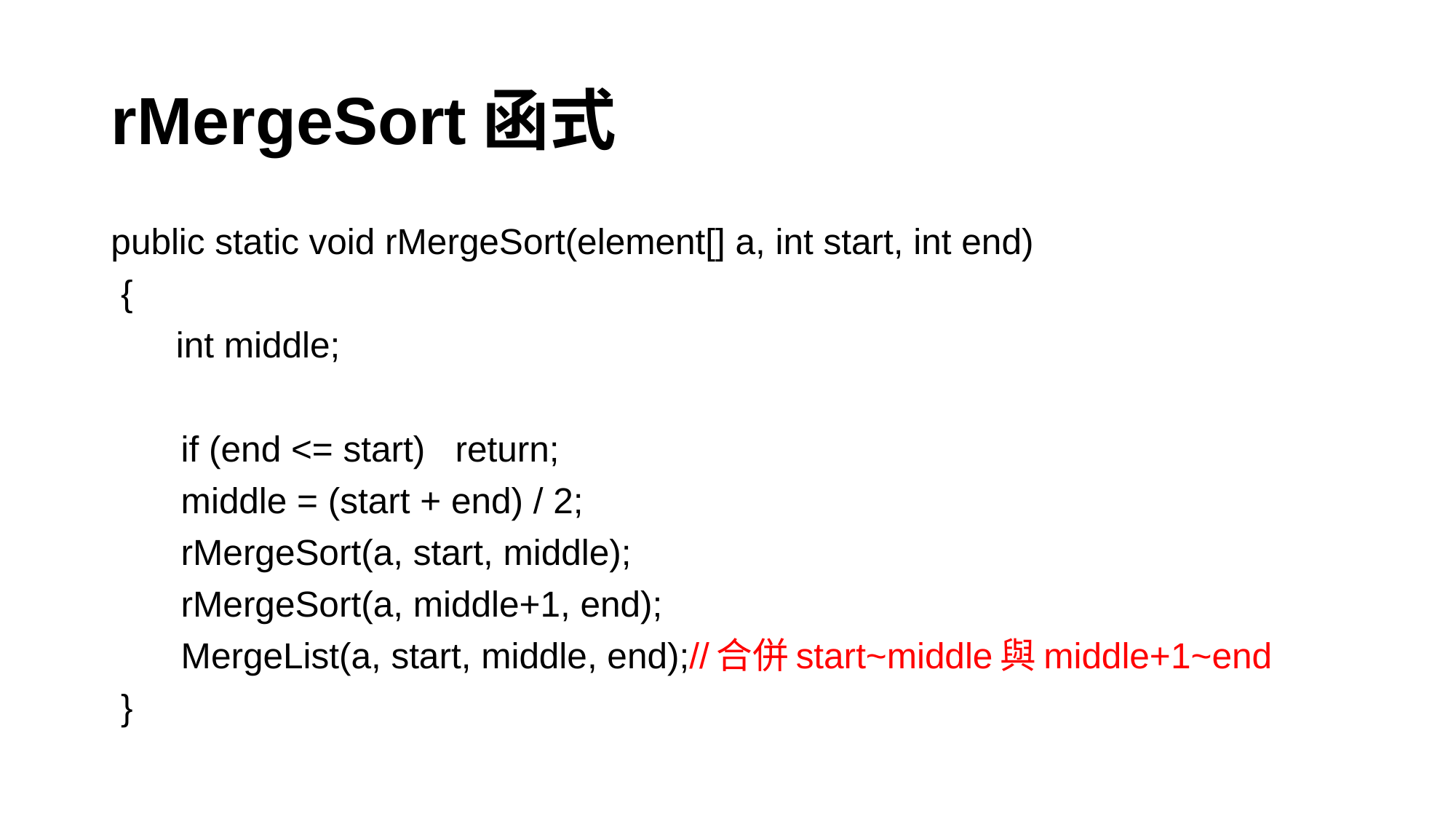

# rMergeSort函式
public static void rMergeSort(element[] a, int start, int end)
 {
	    int middle;

       if (end <= start)   return;
       middle = (start + end) / 2;
       rMergeSort(a, start, middle);
       rMergeSort(a, middle+1, end);
       MergeList(a, start, middle, end);//合併start~middle與middle+1~end
 }